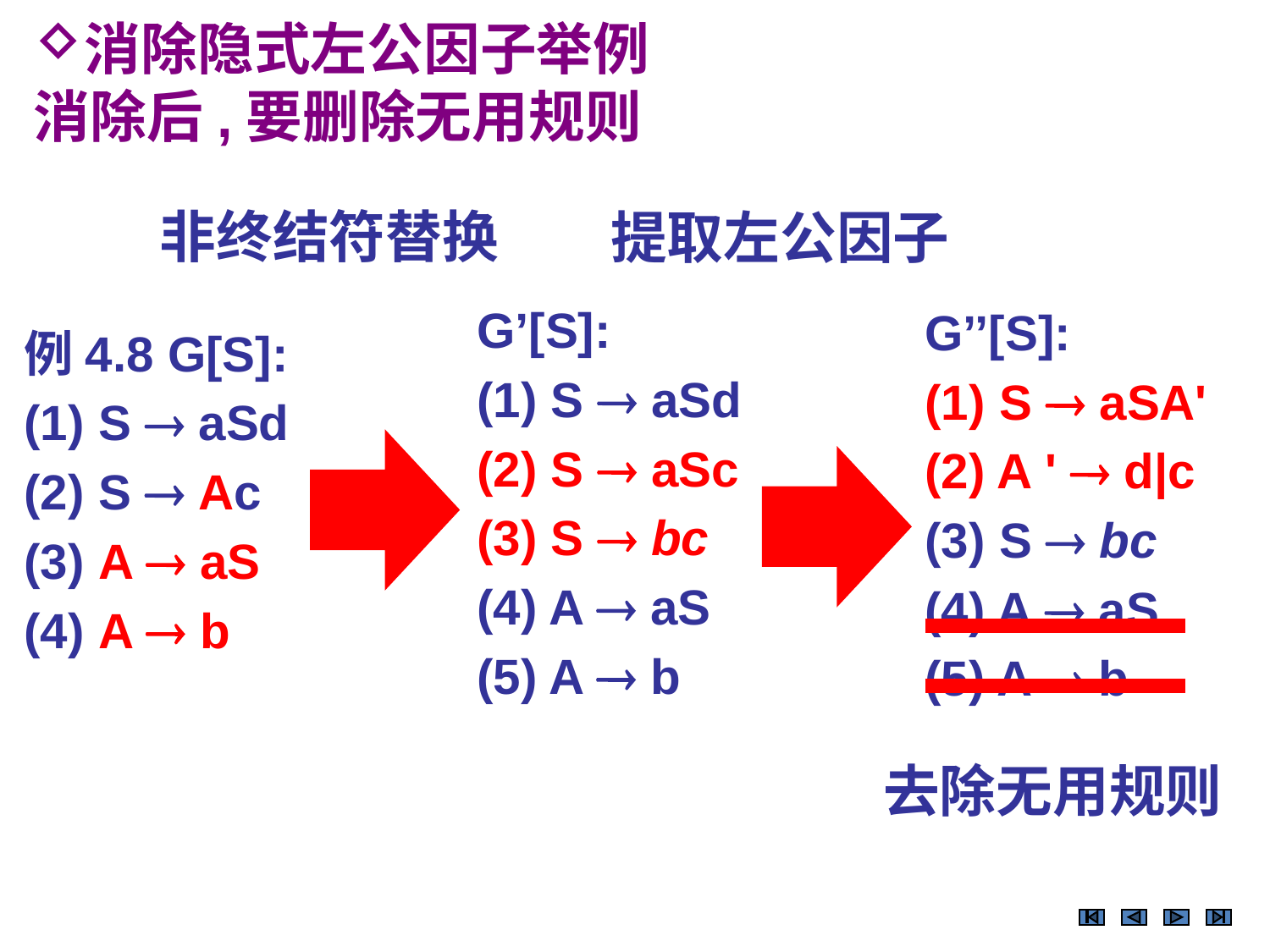

消除隐式左公因子举例
消除后,要删除无用规则
非终结符替换
提取左公因子
G’[S]:
(1) S → aSd
(2) S → aSc
(3) S → bc
(4) A → aS
(5) A → b

G’’[S]:
(1) S → aSA'
(2) A ' → d|c
(3) S → bc
(4) A → aS
(5) A → b

例4.8 G[S]:
(1) S → aSd
(2) S → Ac
(3) A → aS
(4) A → b

去除无用规则